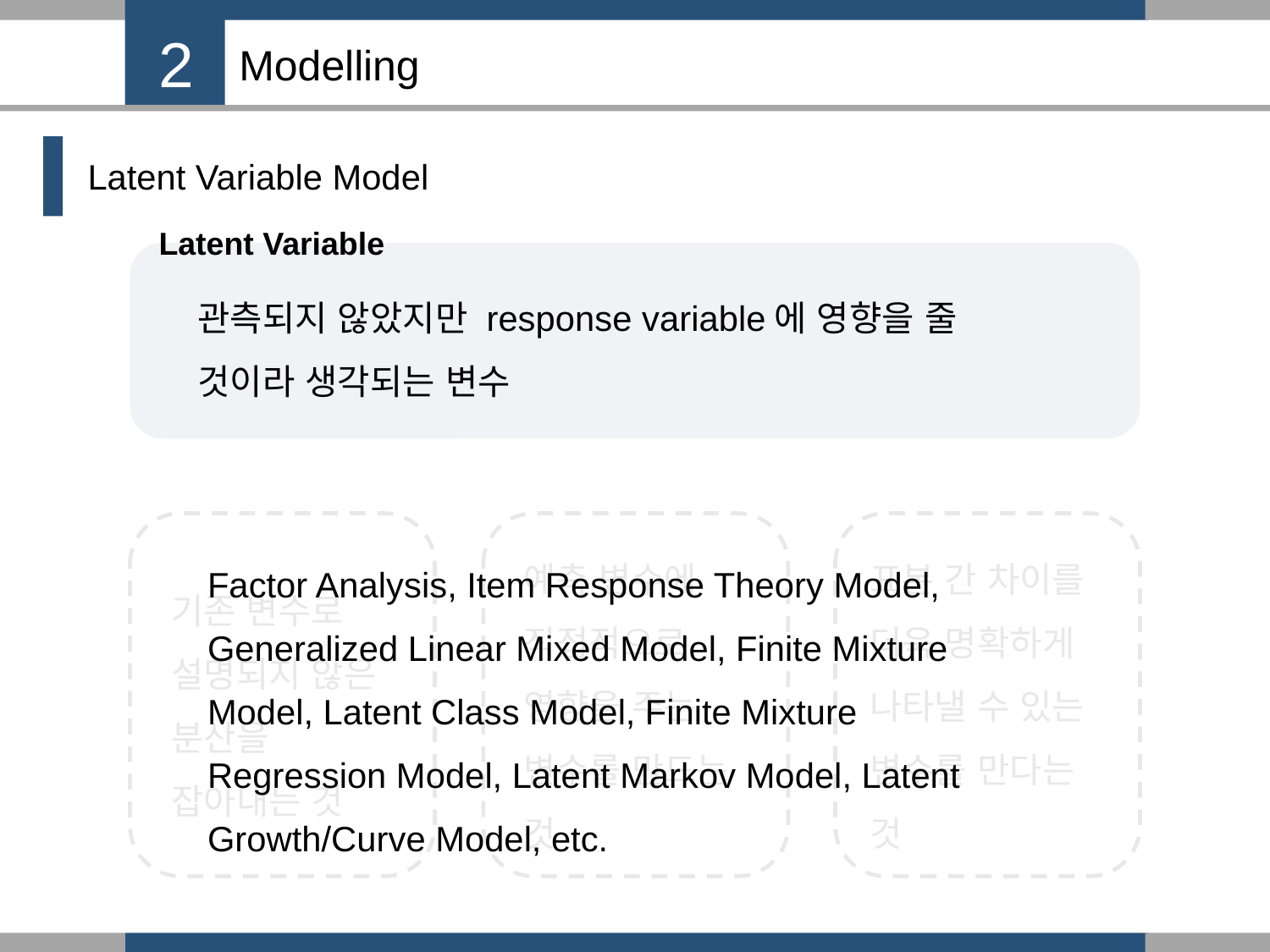

2
# Modelling
Latent Variable Model
Latent Variable

관측되지 않았지만 response variable에 영향을 줄 것이라 생각되는 변수

예측 변수에 직접적으로 영향을 주는 변수를 만드는 것
표본 간 차이를 더욱 명확하게 나타낼 수 있는 변수를 만다는 것
Factor Analysis, Item Response Theory Model, Generalized Linear Mixed Model, Finite Mixture Model, Latent Class Model, Finite Mixture Regression Model, Latent Markov Model, Latent Growth/Curve Model, etc.
기존 변수로 설명되지 않은 분산을 잡아내는 것